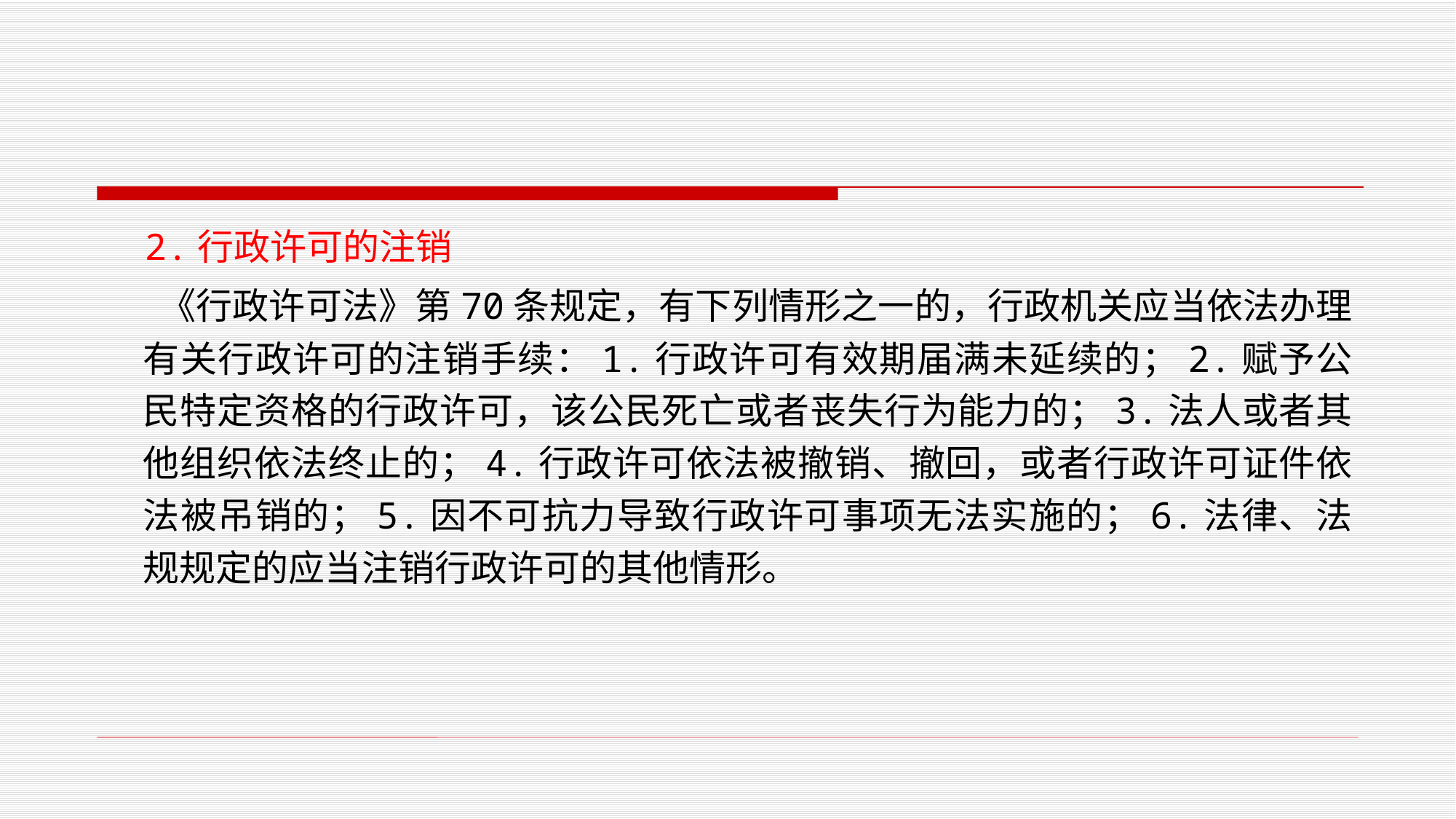

#
  2.行政许可的注销
      《行政许可法》第70条规定，有下列情形之一的，行政机关应当依法办理有关行政许可的注销手续：1.行政许可有效期届满未延续的；2.赋予公民特定资格的行政许可，该公民死亡或者丧失行为能力的；3.法人或者其他组织依法终止的；4.行政许可依法被撤销、撤回，或者行政许可证件依法被吊销的；5.因不可抗力导致行政许可事项无法实施的；6.法律、法规规定的应当注销行政许可的其他情形。